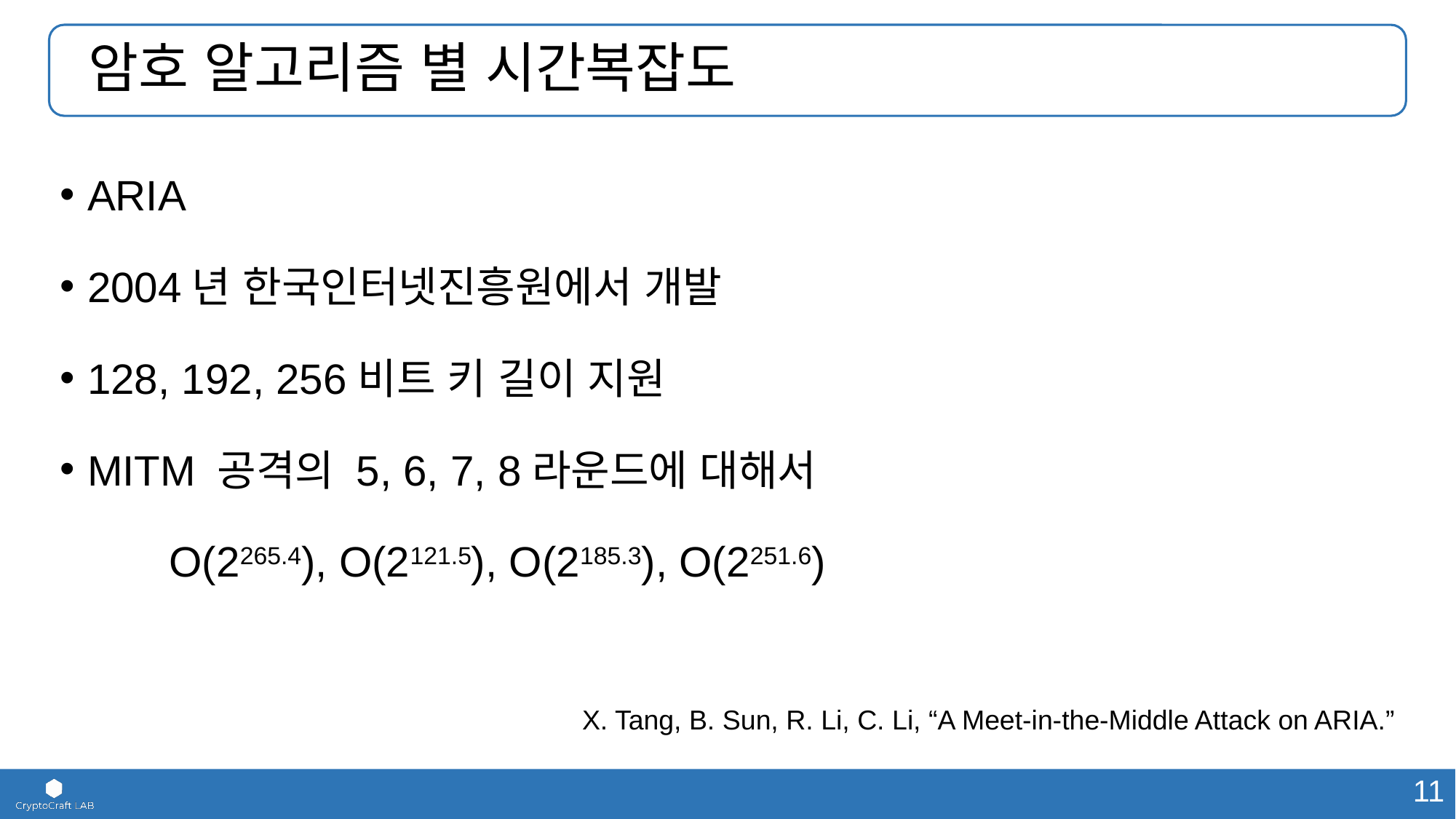

# 암호 알고리즘 별 시간복잡도
ARIA
2004년 한국인터넷진흥원에서 개발
128, 192, 256비트 키 길이 지원
MITM 공격의 5, 6, 7, 8라운드에 대해서
	O(2265.4), O(2121.5), O(2185.3), O(2251.6)
X. Tang, B. Sun, R. Li, C. Li, “A Meet-in-the-Middle Attack on ARIA.”